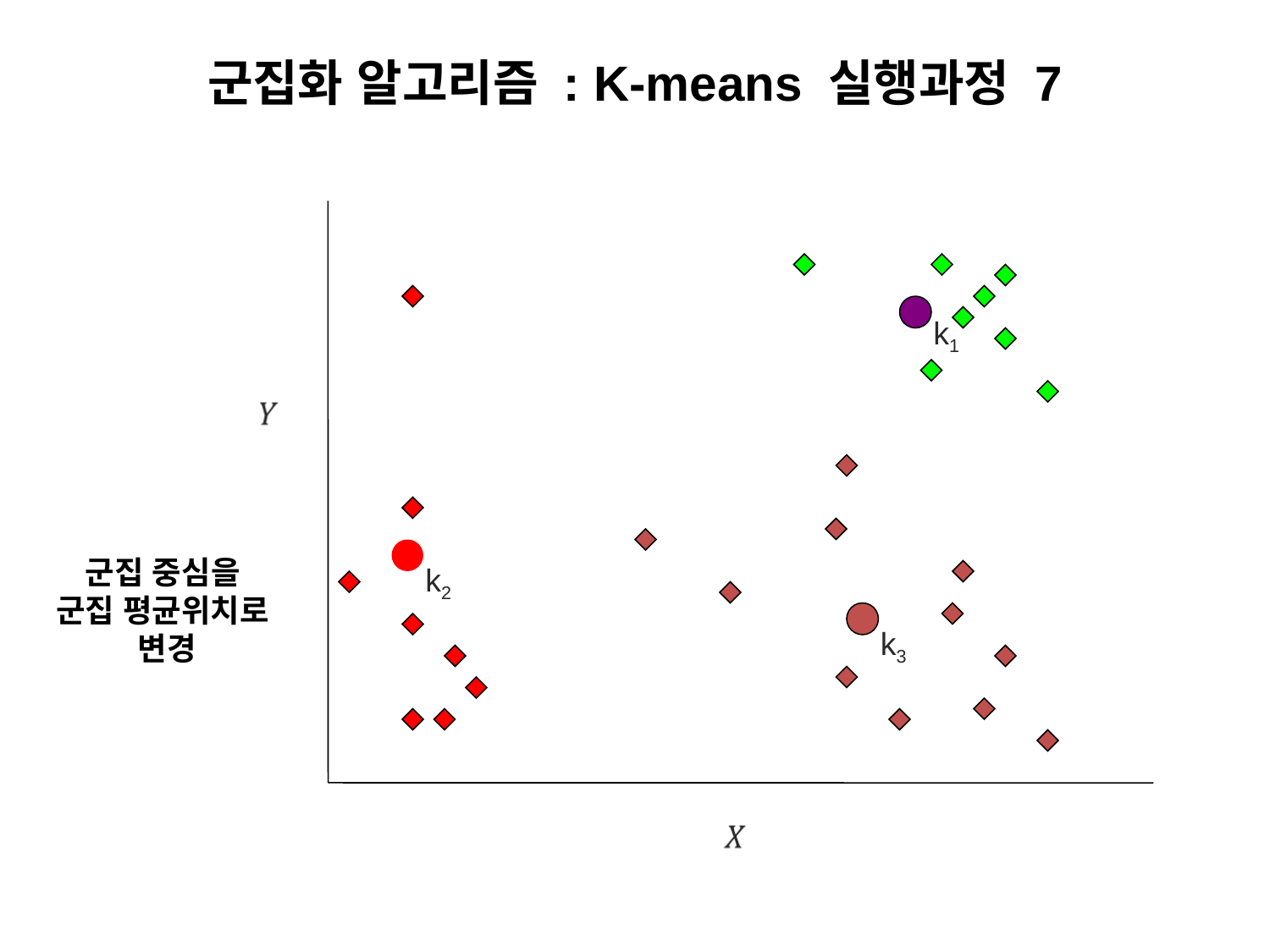

# 군집화 알고리즘 : K-means 실행과정 7

k1

k2
군집 중심을
군집 평균위치로
변경

k3